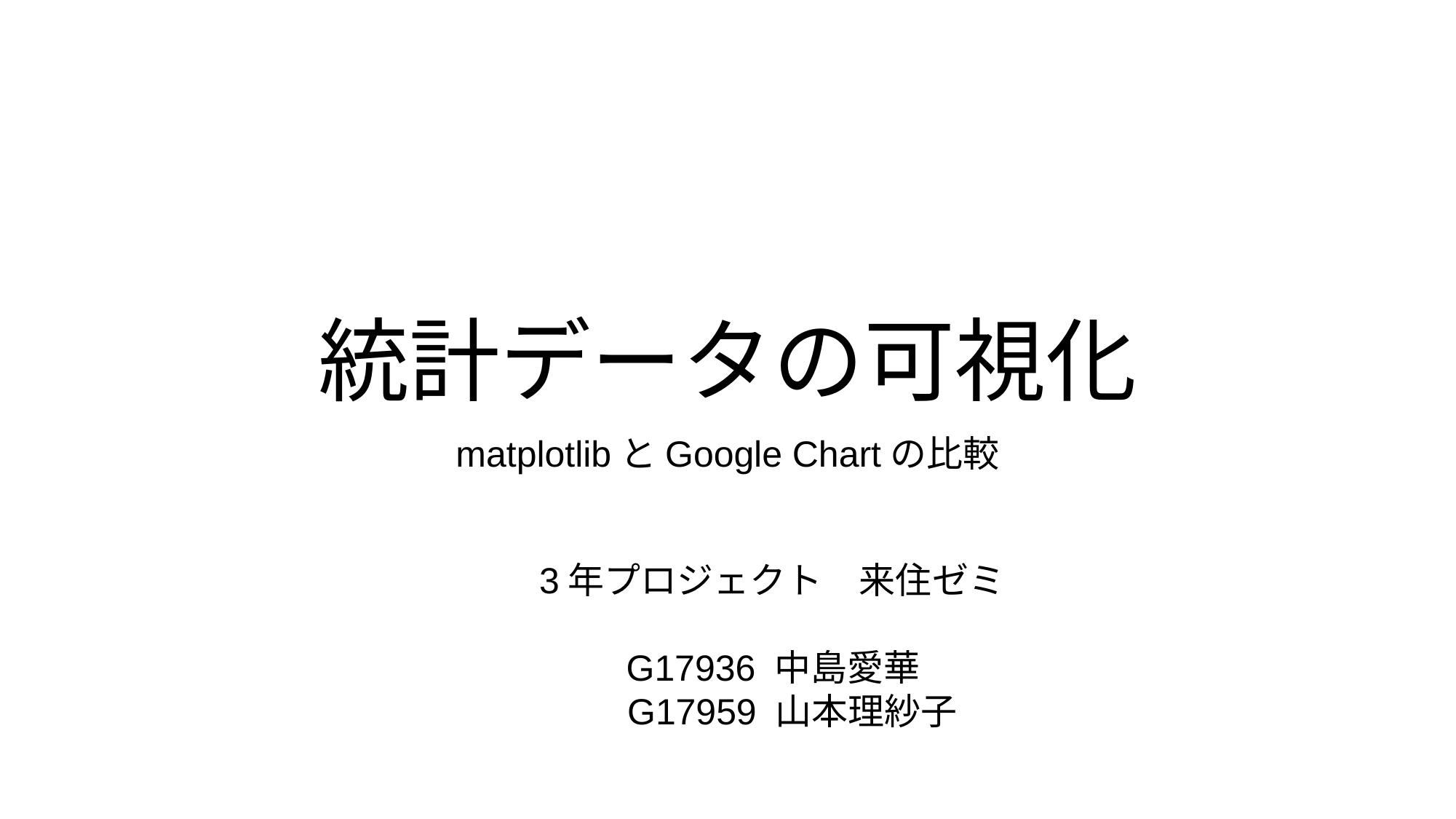

# 統計データの可視化
matplotlibとGoogle Chartの比較
     3年プロジェクト　来住ゼミ

　 G17936 中島愛華
         G17959 山本理紗子